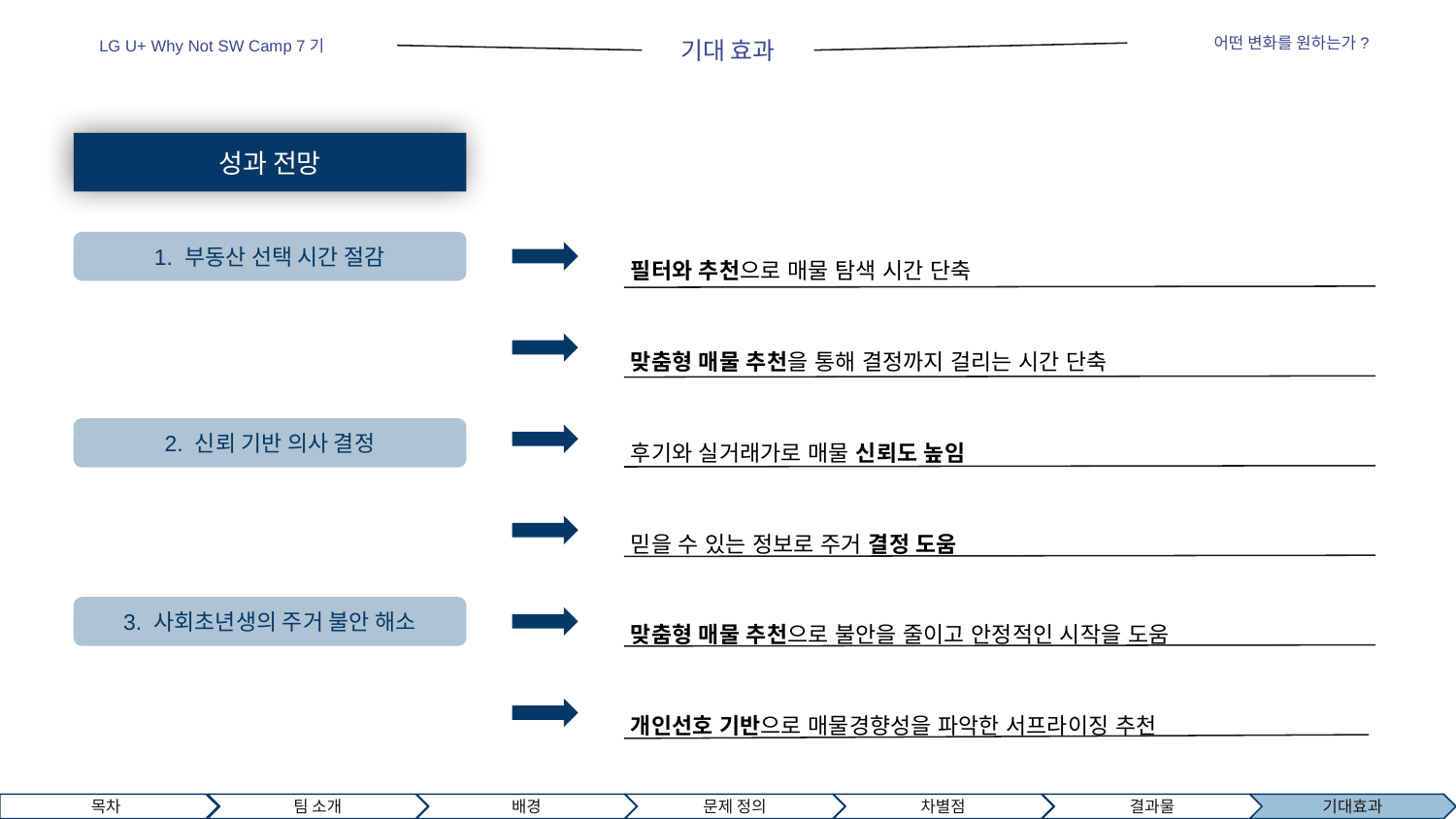

기대 효과
어떤 변화를 원하는가?
LG U+ Why Not SW Camp 7기
성과 전망
필터와 추천으로 매물 탐색 시간 단축
1. 부동산 선택 시간 절감

맞춤형 매물 추천을 통해 결정까지 걸리는 시간 단축

후기와 실거래가로 매물 신뢰도 높임
2. 신뢰 기반 의사 결정

믿을 수 있는 정보로 주거 결정 도움

맞춤형 매물 추천으로 불안을 줄이고 안정적인 시작을 도움
3. 사회초년생의 주거 불안 해소

개인선호 기반으로 매물경향성을 파악한 서프라이징 추천

목차
팀 소개
배경
문제 정의
차별점
결과물
기대효과